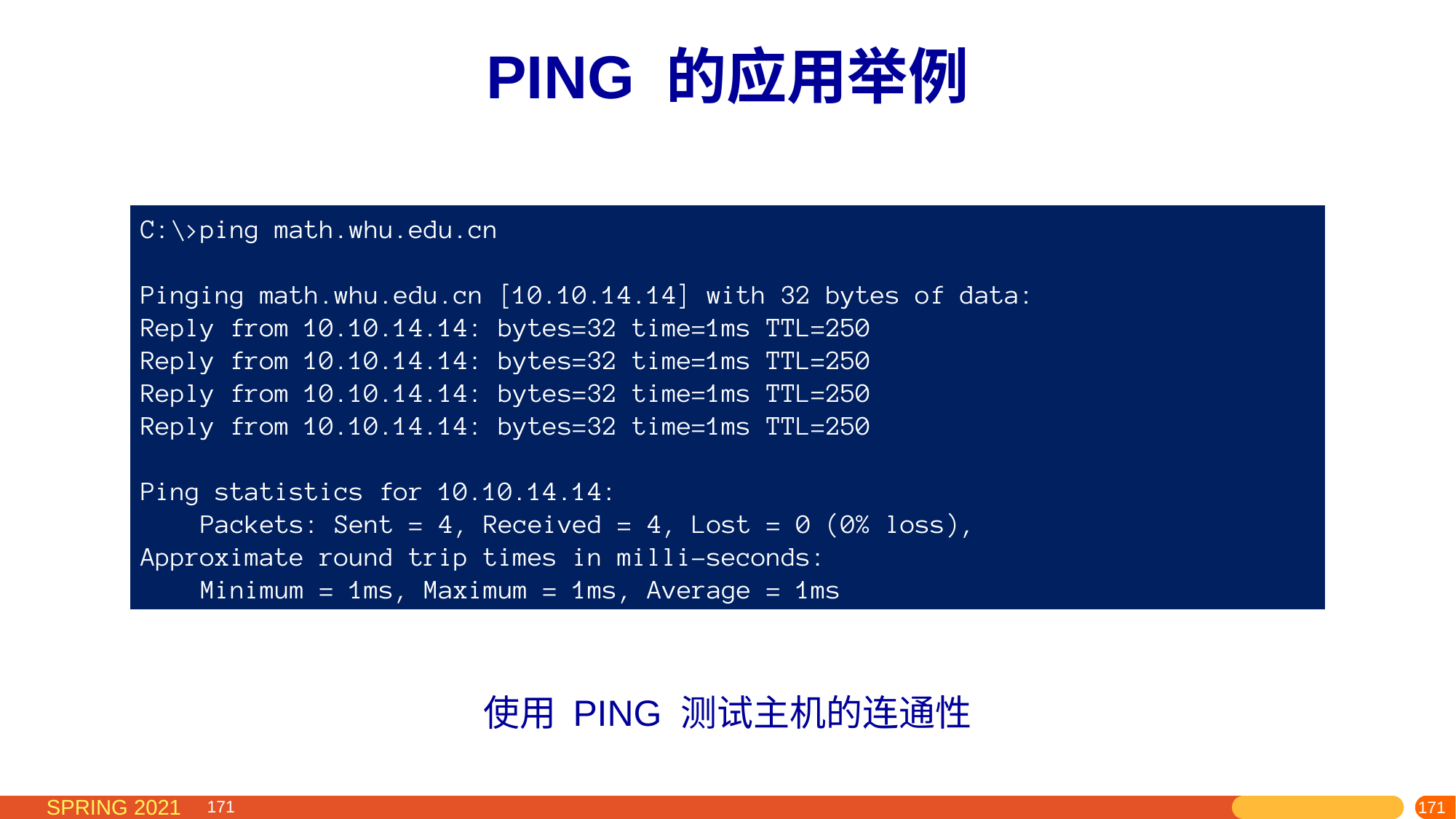

# PING 的应用举例
C:\>ping math.whu.edu.cn

Pinging math.whu.edu.cn [10.10.14.14] with 32 bytes of data:
Reply from 10.10.14.14: bytes=32 time=1ms TTL=250
Reply from 10.10.14.14: bytes=32 time=1ms TTL=250
Reply from 10.10.14.14: bytes=32 time=1ms TTL=250
Reply from 10.10.14.14: bytes=32 time=1ms TTL=250

Ping statistics for 10.10.14.14:
    Packets: Sent = 4, Received = 4, Lost = 0 (0% loss),
Approximate round trip times in milli-seconds:
    Minimum = 1ms, Maximum = 1ms, Average = 1ms
使用 PING 测试主机的连通性